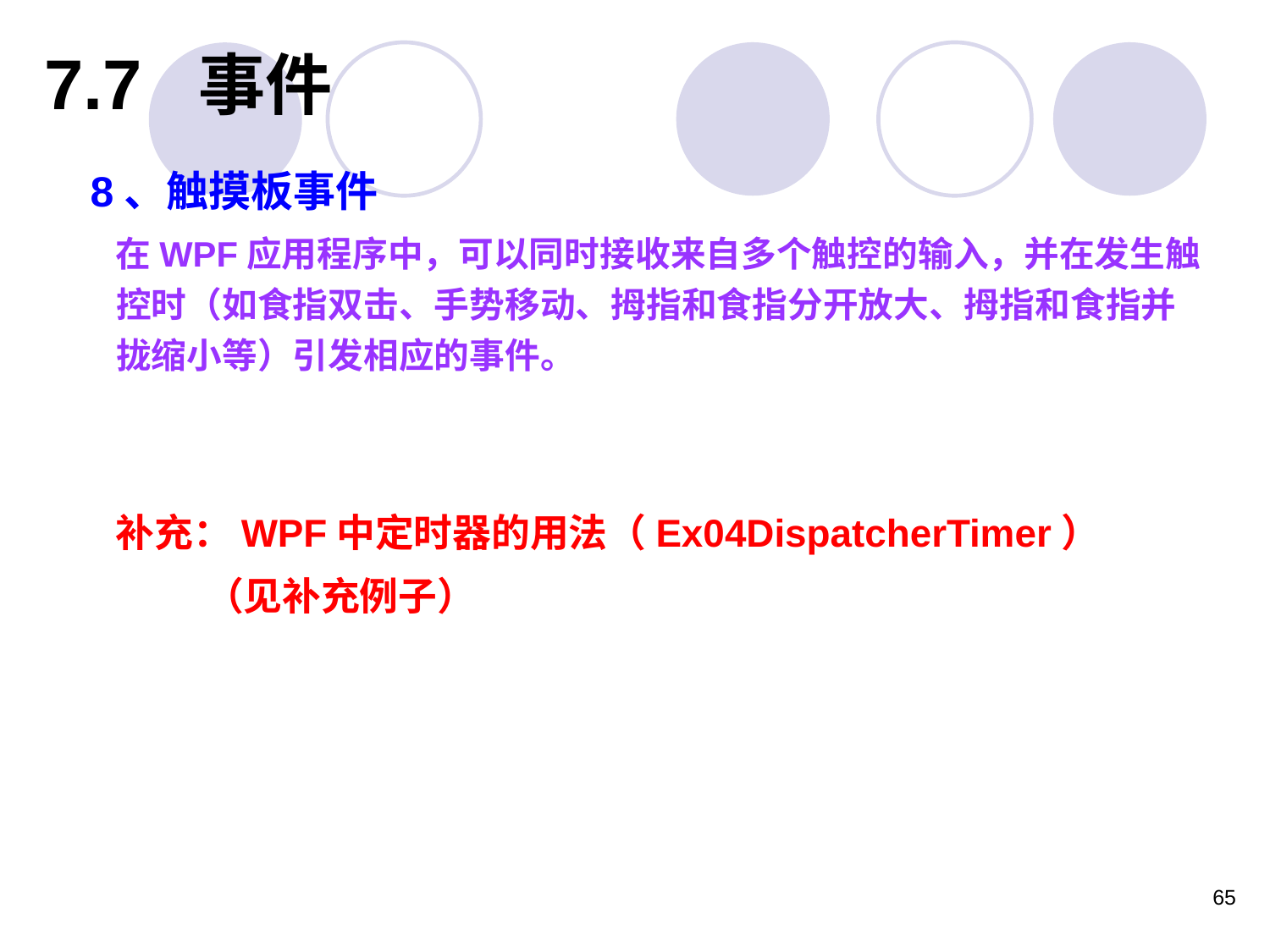

7.7  事件
8、触摸板事件
在WPF应用程序中，可以同时接收来自多个触控的输入，并在发生触控时（如食指双击、手势移动、拇指和食指分开放大、拇指和食指并拢缩小等）引发相应的事件。

补充：WPF中定时器的用法（Ex04DispatcherTimer）
         （见补充例子）

65